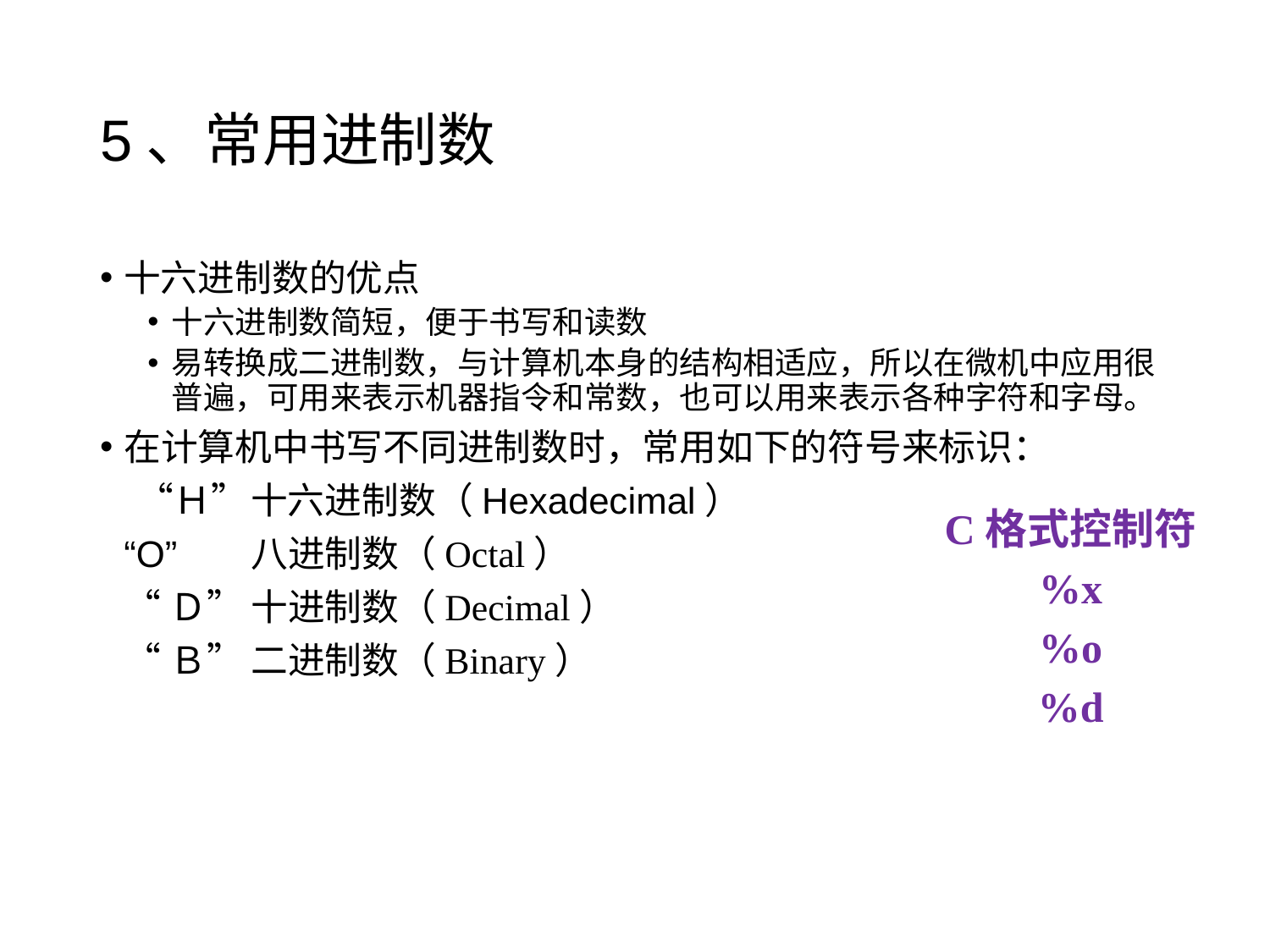

# 5、常用进制数
十六进制数的优点
十六进制数简短，便于书写和读数
易转换成二进制数，与计算机本身的结构相适应，所以在微机中应用很普遍，可用来表示机器指令和常数，也可以用来表示各种字符和字母。
在计算机中书写不同进制数时，常用如下的符号来标识：
　“Ｈ”	十六进制数（Hexadecimal）
	“O” 	八进制数（Octal）
	“Ｄ”	十进制数（Decimal）
	“Ｂ”	二进制数（Binary）
C格式控制符
%x
%o
%d